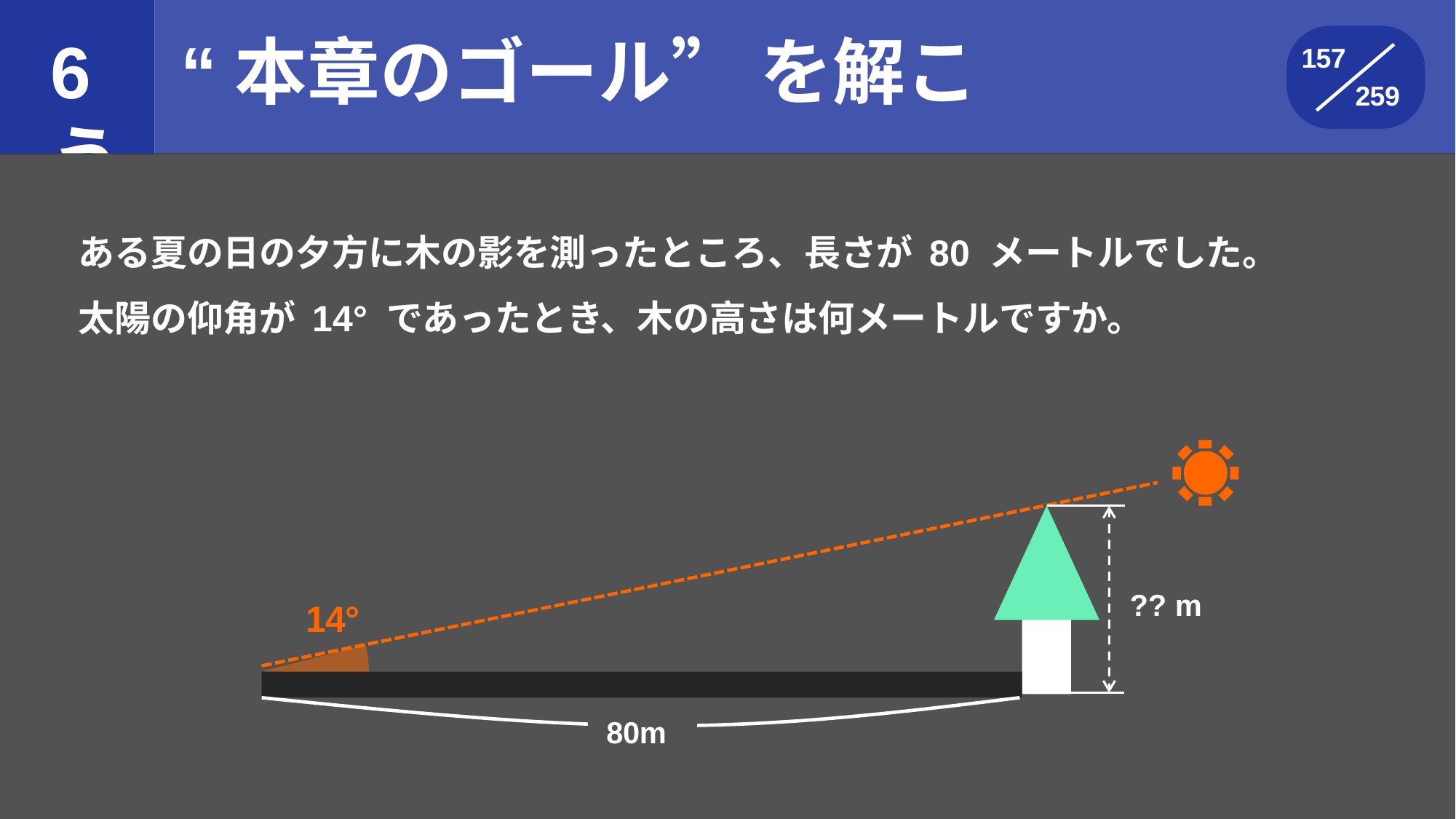

# 6	“本章のゴール” を解こう
157
259

ある夏の日の夕方に木の影を測ったところ、長さが 80 メートルでした。
太陽の仰角が 14° であったとき、木の高さは何メートルですか。

?? m
14°

80m